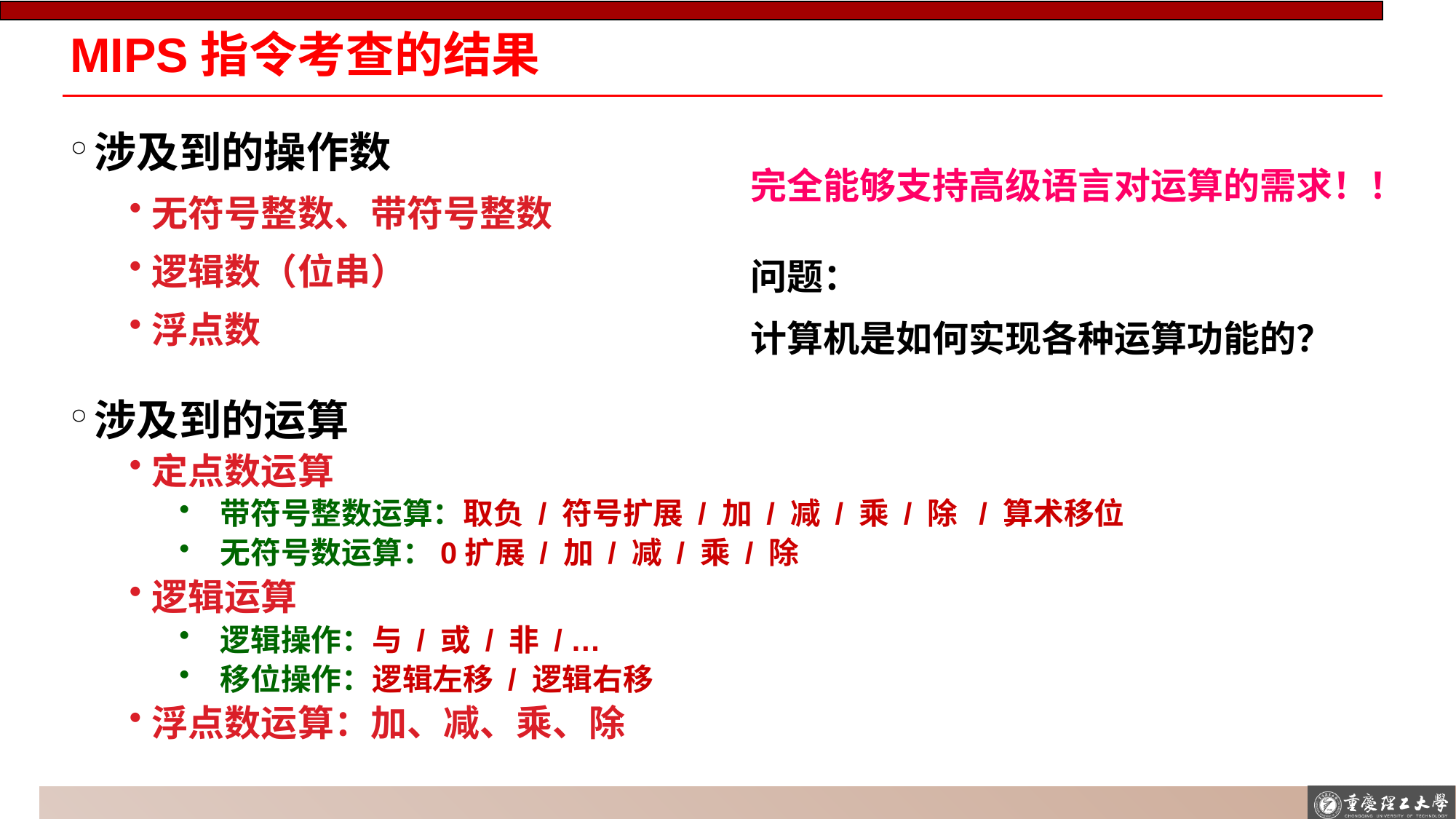

# MIPS指令考查的结果
涉及到的操作数
无符号整数、带符号整数
逻辑数（位串）
浮点数
涉及到的运算
定点数运算
带符号整数运算：取负 / 符号扩展 / 加 / 减 / 乘 / 除  / 算术移位
无符号数运算：0扩展 / 加 / 减 / 乘 / 除
逻辑运算
逻辑操作：与 / 或 / 非 / …
移位操作：逻辑左移 / 逻辑右移
浮点数运算：加、减、乘、除
完全能够支持高级语言对运算的需求！！
问题：
计算机是如何实现各种运算功能的？